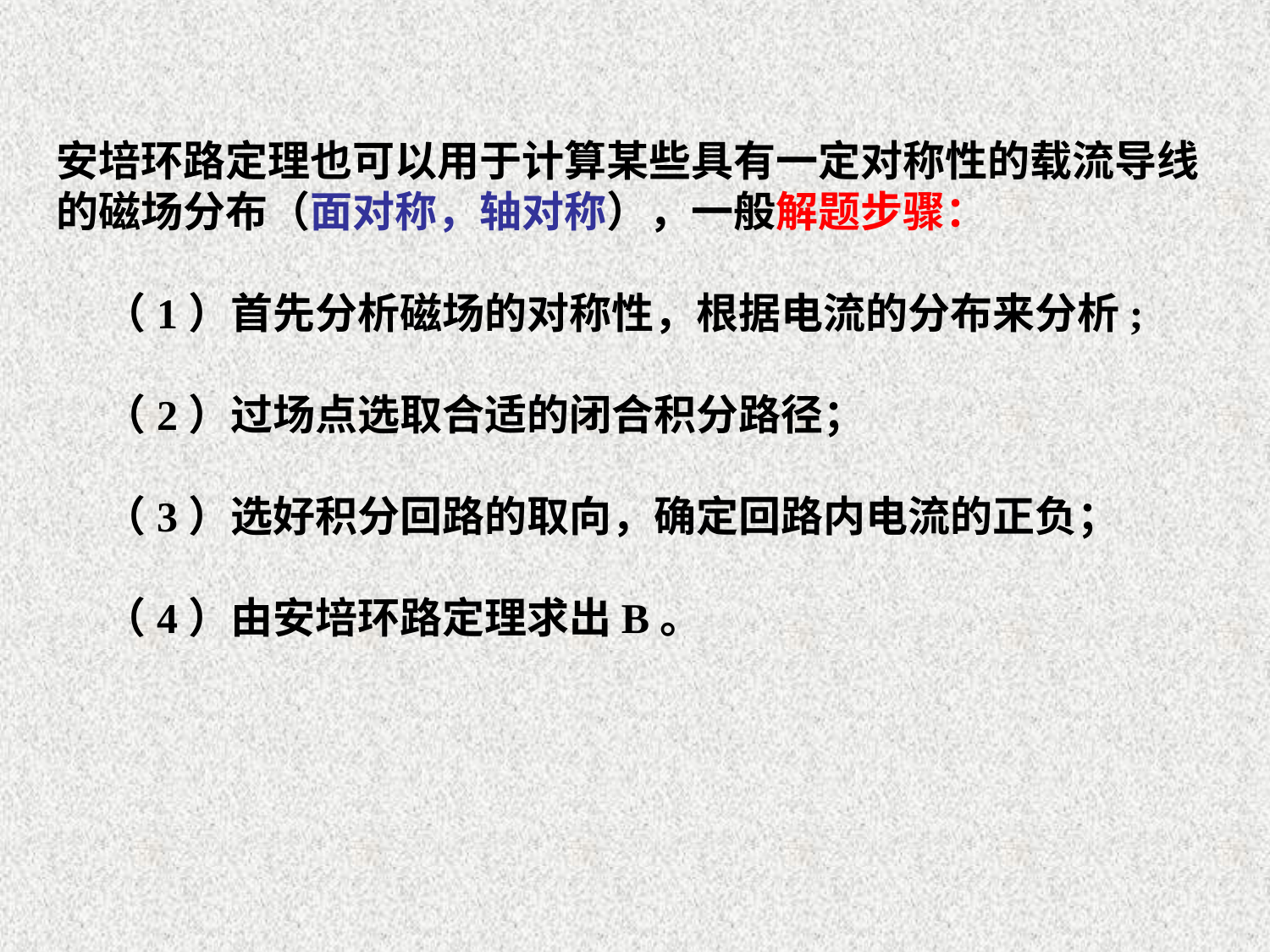

安培环路定理也可以用于计算某些具有一定对称性的载流导线的磁场分布（面对称，轴对称），一般解题步骤：

    （1）首先分析磁场的对称性，根据电流的分布来分析;

    （2）过场点选取合适的闭合积分路径；

    （3）选好积分回路的取向，确定回路内电流的正负；

    （4）由安培环路定理求出B。